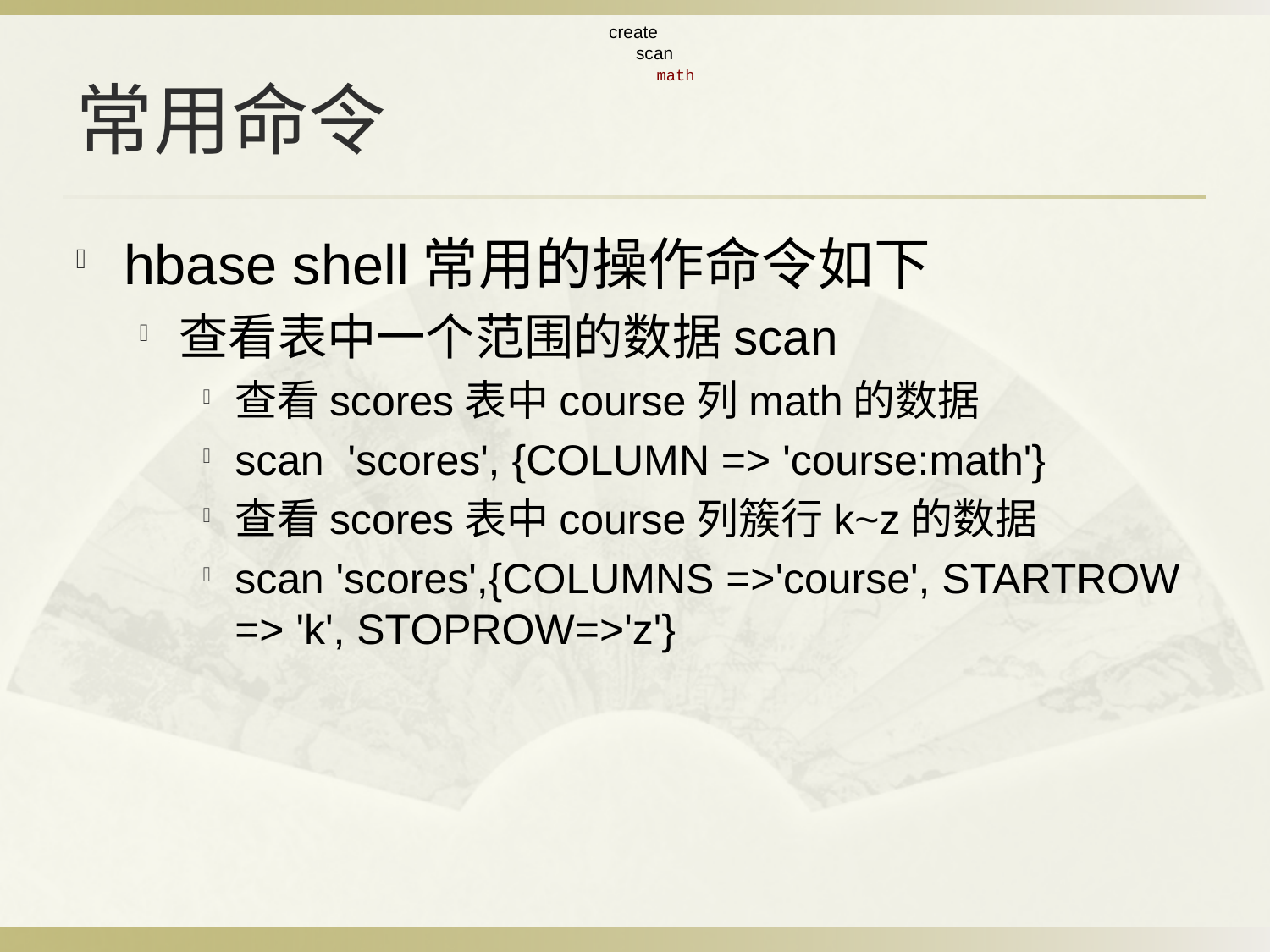

create
scan
# 常用命令
math
hbase shell常用的操作命令如下
查看表中一个范围的数据scan
查看scores表中course列math的数据
scan  'scores', {COLUMN => 'course:math'}
查看scores表中course列簇行k~z的数据
scan 'scores',{COLUMNS =>'course', STARTROW => 'k', STOPROW=>'z'}